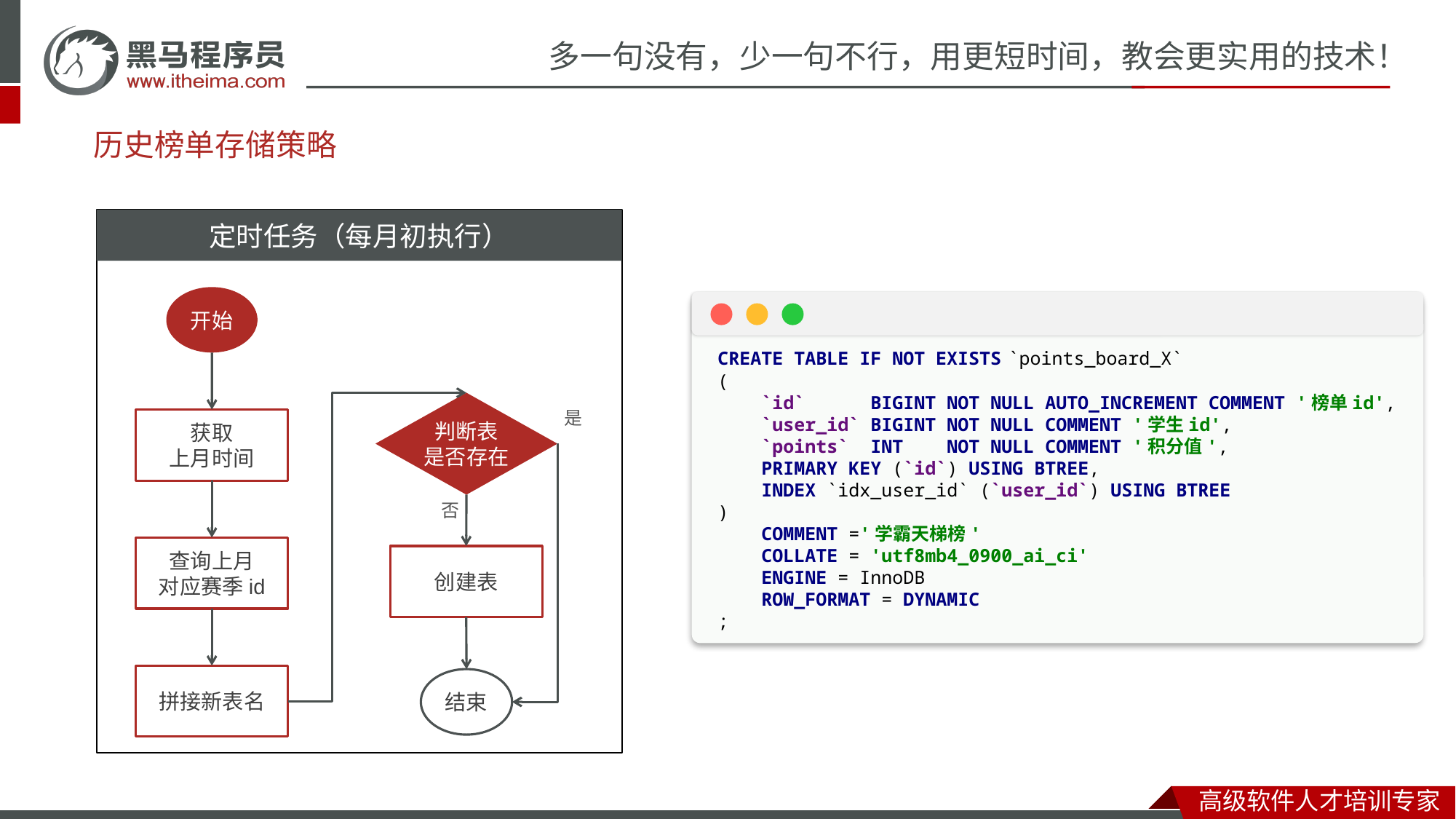

历史榜单存储策略

定时任务（每月初执行）
开始

CREATE TABLE IF NOT EXISTS `points_board_X`
(
    `id`      BIGINT NOT NULL AUTO_INCREMENT COMMENT '榜单id',
    `user_id` BIGINT NOT NULL COMMENT '学生id',
    `points`  INT    NOT NULL COMMENT '积分值',
    PRIMARY KEY (`id`) USING BTREE,
    INDEX `idx_user_id` (`user_id`) USING BTREE
)
    COMMENT ='学霸天梯榜'
    COLLATE = 'utf8mb4_0900_ai_ci'
    ENGINE = InnoDB
    ROW_FORMAT = DYNAMIC
;
判断表
是否存在
是
获取
上月时间
否
查询上月
对应赛季id
创建表
拼接新表名
结束